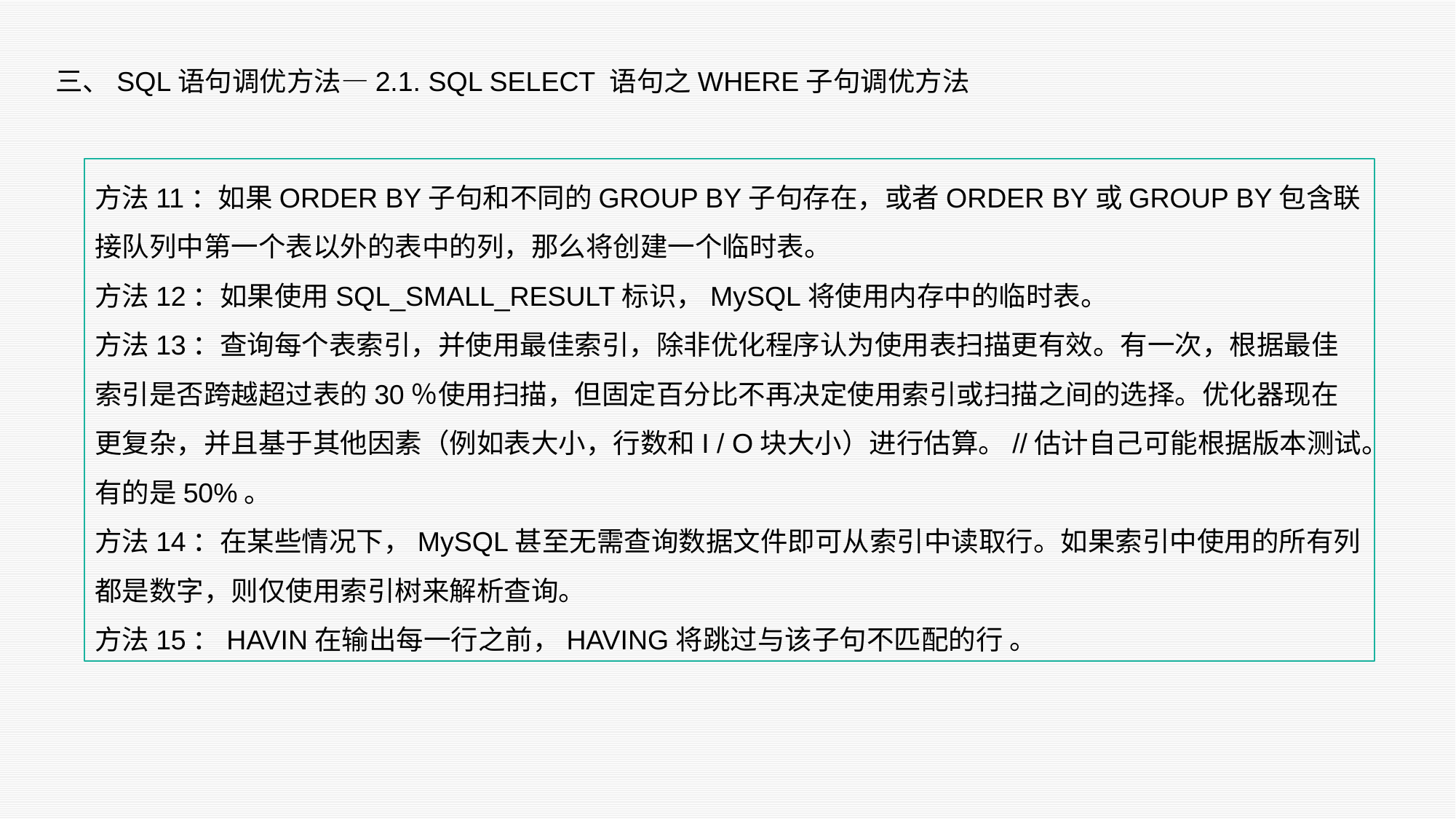

三、SQL语句调优方法—2.1. SQL SELECT 语句之WHERE子句调优方法
方法11：如果ORDER BY子句和不同的GROUP BY子句存在，或者ORDER BY或GROUP BY包含联接队列中第一个表以外的表中的列，那么将创建一个临时表。
方法12：如果使用SQL_SMALL_RESULT标识，MySQL将使用内存中的临时表。
方法13：查询每个表索引，并使用最佳索引，除非优化程序认为使用表扫描更有效。有一次，根据最佳索引是否跨越超过表的30％使用扫描，但固定百分比不再决定使用索引或扫描之间的选择。优化器现在更复杂，并且基于其他因素（例如表大小，行数和I / O块大小）进行估算。//估计自己可能根据版本测试。有的是50%。
方法14：在某些情况下，MySQL甚至无需查询数据文件即可从索引中读取行。如果索引中使用的所有列都是数字，则仅使用索引树来解析查询。
方法15：HAVIN在输出每一行之前，HAVING将跳过与该子句不匹配的行 。